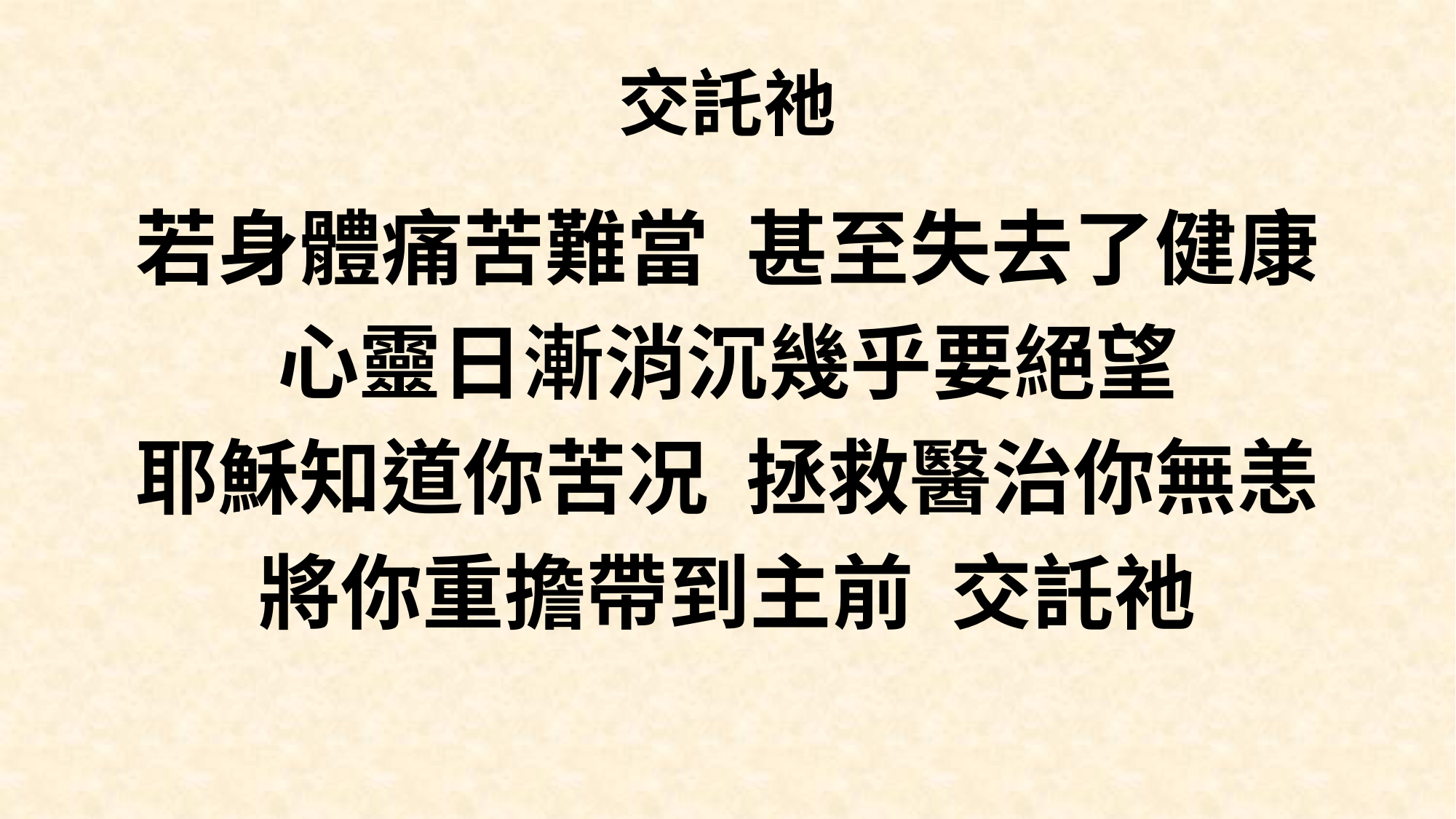

# 交託祂
若身體痛苦難當  甚至失去了健康
心靈日漸消沉幾乎要絕望
耶穌知道你苦况  拯救醫治你無恙
將你重擔帶到主前  交託祂